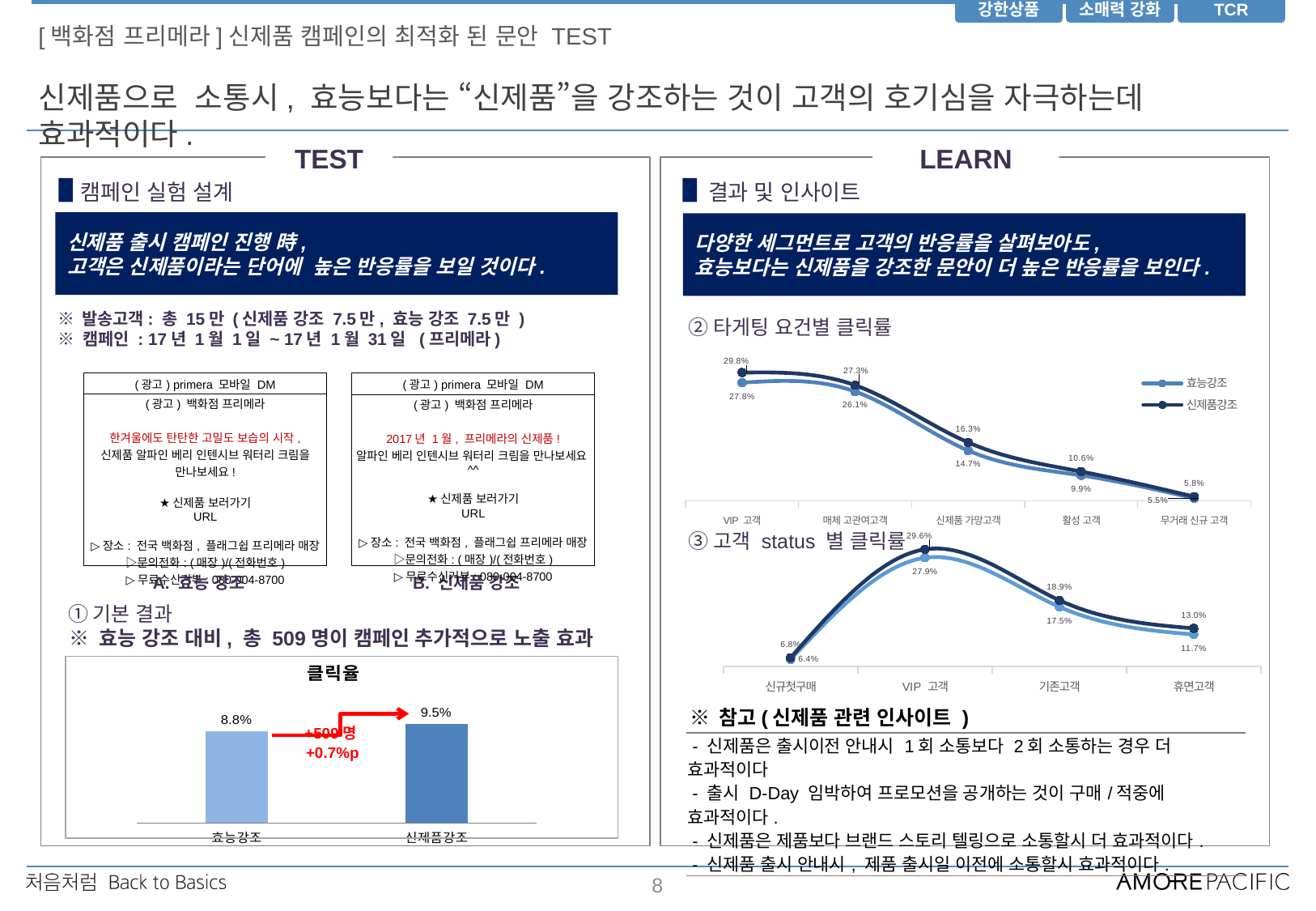

[백화점 프리메라]신제품 캠페인의 최적화 된 문안 TEST
신제품으로  소통시, 효능보다는 “신제품”을 강조하는 것이 고객의 호기심을 자극하는데 효과적이다.
LEARN
TEST

캠페인 실험 설계
결과 및 인사이트

신제품 출시 캠페인 진행 時,
고객은 신제품이라는 단어에  높은 반응률을 보일 것이다.
다양한 세그먼트로 고객의 반응률을 살펴보아도,
효능보다는 신제품을 강조한 문안이 더 높은 반응률을 보인다.
※ 발송고객: 총 15만 (신제품 강조 7.5만, 효능 강조 7.5만 )
※ 캠페인 : 17년 1월 1일 ~ 17년 1월 31일  (프리메라)
②타게팅 요건별 클릭률

### Chart

| Category | 효능강조 | 신제품강조 |
|---|---|---|
| VIP 고객 | 0.278 | 0.29764851485148514 |
| 매체 고관여고객 | 0.261 | 0.27314604554596766 |
| 신제품 가망고객 | 0.147 | 0.16269383808709234 |
| 활성 고객 | 0.099 | 0.106337587817707 |
| 무거래 신규 고객 | 0.055 | 0.05791549295774648 |
| (광고) primera 모바일 DM |
| --- |
| (광고) 백화점 프리메라 2017년 1월, 프리메라의 신제품! 알파인 베리 인텐시브 워터리 크림을 만나보세요^^ ★신제품 보러가기 URL ▷장소: 전국 백화점, 플래그쉽 프리메라 매장 ▷문의전화: (매장)/(전화번호) ▷무료수신거부: 080-004-8700 |
| (광고) primera 모바일 DM |
| --- |
| (광고) 백화점 프리메라 한겨울에도 탄탄한 고밀도 보습의 시작, 신제품 알파인 베리 인텐시브 워터리 크림을 만나보세요! ★신제품 보러가기 URL ▷장소: 전국 백화점, 플래그쉽 프리메라 매장 ▷문의전화: (매장)/(전화번호) ▷무료수신거부: 080-004-8700 |
③고객 status 별 클릭률

### Chart

| Category | 효능강조 | 신제품강조 |
|---|---|---|
| 신규첫구매 | 0.06439651268115942 | 0.06792271351381934 |
| VIP 고객 | 0.278698224852071 | 0.2964943553178847 |
| 기존고객 | 0.17523862477990917 | 0.18911464558242164 |
| 휴면고객 | 0.11688511950655359 | 0.12985190958690568 |
A. 효능 강조
B. 신제품 강조
①기본 결과
※ 효능 강조 대비, 총 509명이 캠페인 추가적으로 노출 효과

### Chart:

| Category | 클릭율 |
|---|---|
| 효능강조 | 0.088 |
| 신제품강조 | 0.095 |
※ 참고(신제품 관련 인사이트 )
+509명
| - 신제품은 출시이전 안내시 1회 소통보다 2회 소통하는 경우 더 효과적이다 - 출시 D-Day 임박하여 프로모션을 공개하는 것이 구매/적중에 효과적이다. - 신제품은 제품보다 브랜드 스토리 텔링으로 소통할시 더 효과적이다. - 신제품 출시 안내시, 제품 출시일 이전에 소통할시 효과적이다. |
| --- |

+0.7%p
8